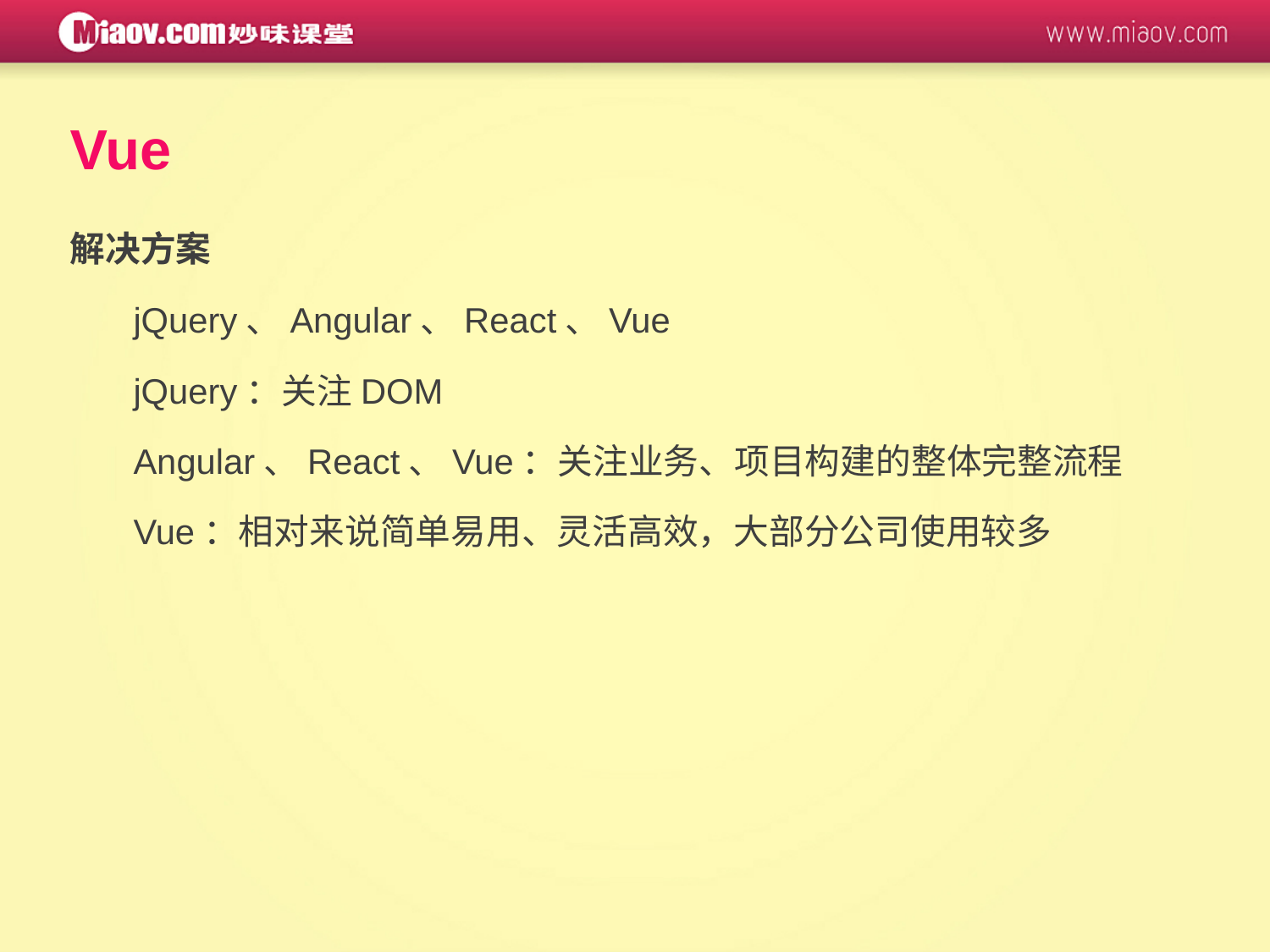

Vue

解决方案
jQuery、Angular、React、Vue
jQuery：关注DOM
Angular、React、Vue：关注业务、项目构建的整体完整流程
Vue：相对来说简单易用、灵活高效，大部分公司使用较多